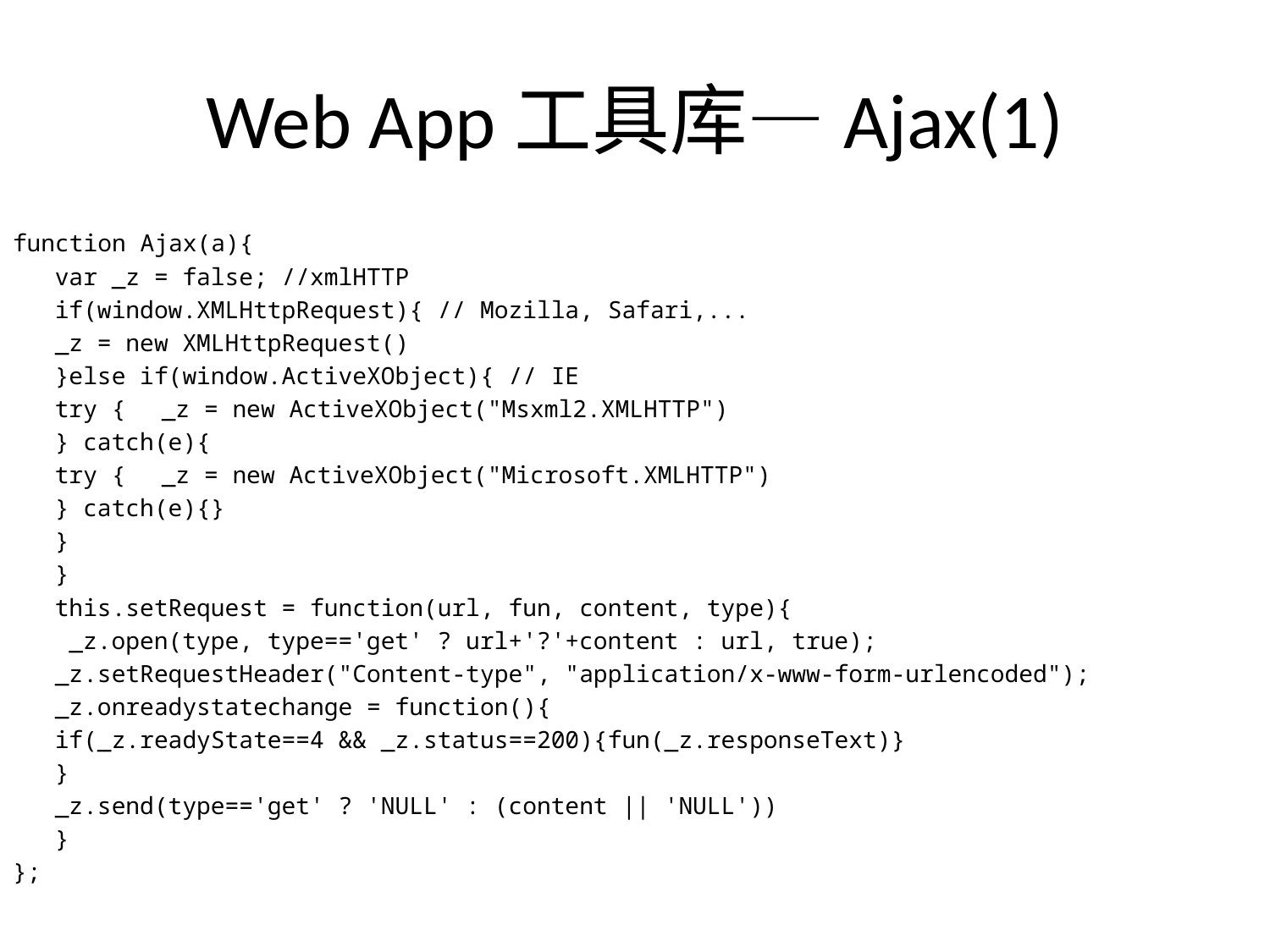

# Web App工具库—Ajax(1)
function Ajax(a){
	var _z = false; //xmlHTTP
	if(window.XMLHttpRequest){ // Mozilla, Safari,...
		_z = new XMLHttpRequest()
	}else if(window.ActiveXObject){ // IE
		try {		_z = new ActiveXObject("Msxml2.XMLHTTP")
		} catch(e){
			try {	_z = new ActiveXObject("Microsoft.XMLHTTP")
			} catch(e){}
		}
	}
	this.setRequest = function(url, fun, content, type){
		 _z.open(type, type=='get' ? url+'?'+content : url, true);
		_z.setRequestHeader("Content-type", "application/x-www-form-urlencoded");
		_z.onreadystatechange = function(){
			if(_z.readyState==4 && _z.status==200){fun(_z.responseText)}
		}
		_z.send(type=='get' ? 'NULL' : (content || 'NULL'))
	}
};